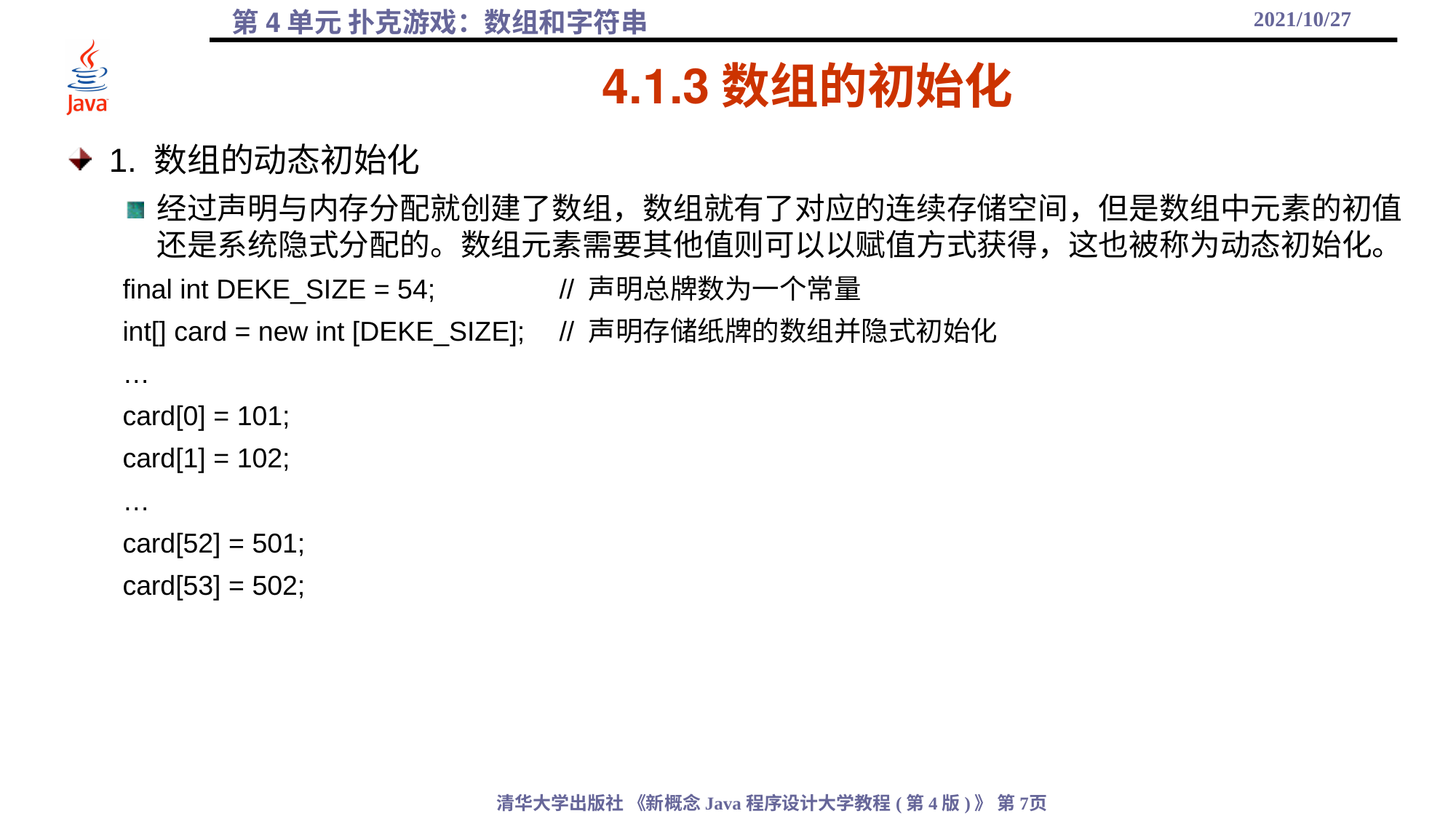

2021/10/27
# 4.1.3数组的初始化
1. 数组的动态初始化
经过声明与内存分配就创建了数组，数组就有了对应的连续存储空间，但是数组中元素的初值还是系统隐式分配的。数组元素需要其他值则可以以赋值方式获得，这也被称为动态初始化。
final int DEKE_SIZE = 54;		// 声明总牌数为一个常量
int[] card = new int [DEKE_SIZE];	// 声明存储纸牌的数组并隐式初始化
…
card[0] = 101;
card[1] = 102;
…
card[52] = 501;
card[53] = 502;